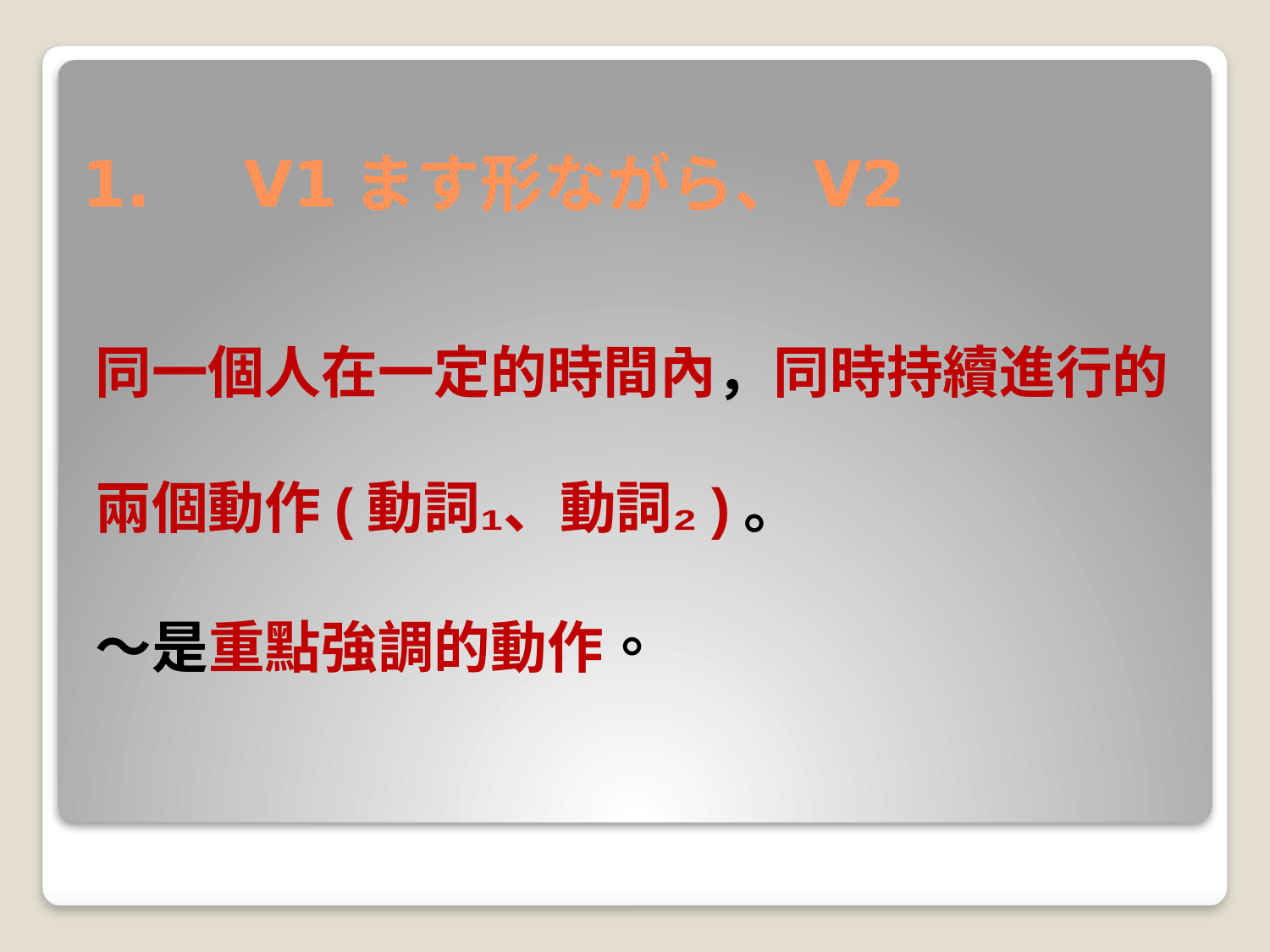

# 1.　V1ます形ながら、V2
同一個人在一定的時間內，同時持續進行的兩個動作(動詞₁、動詞₂)。
～是重點強調的動作。